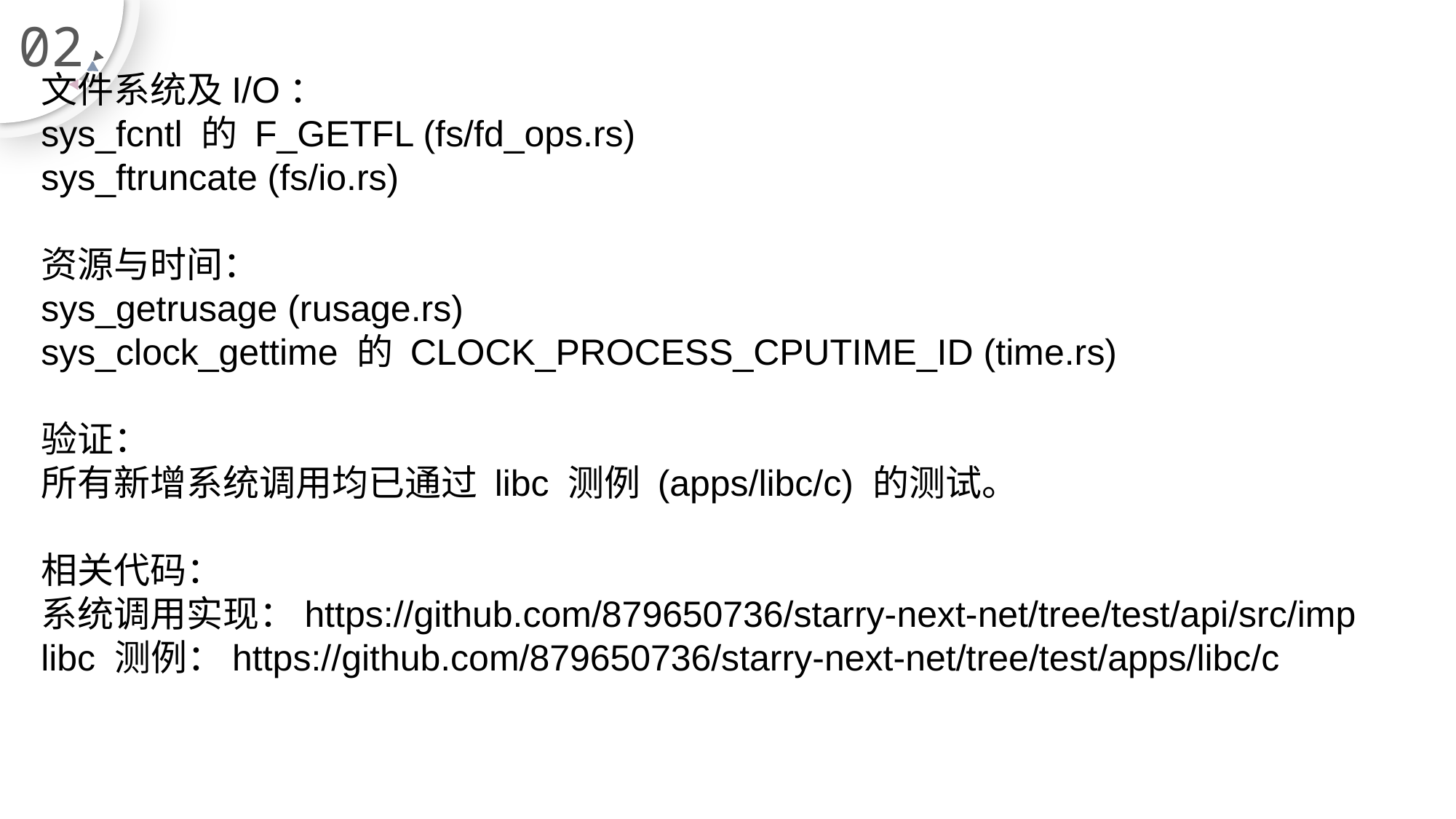

02

文件系统及I/O：
sys_fcntl 的 F_GETFL (fs/fd_ops.rs)
sys_ftruncate (fs/io.rs)

资源与时间：
sys_getrusage (rusage.rs)
sys_clock_gettime 的 CLOCK_PROCESS_CPUTIME_ID (time.rs)

验证：
所有新增系统调用均已通过 libc 测例 (apps/libc/c) 的测试。

相关代码：
系统调用实现：https://github.com/879650736/starry-next-net/tree/test/api/src/imp
libc 测例：https://github.com/879650736/starry-next-net/tree/test/apps/libc/c